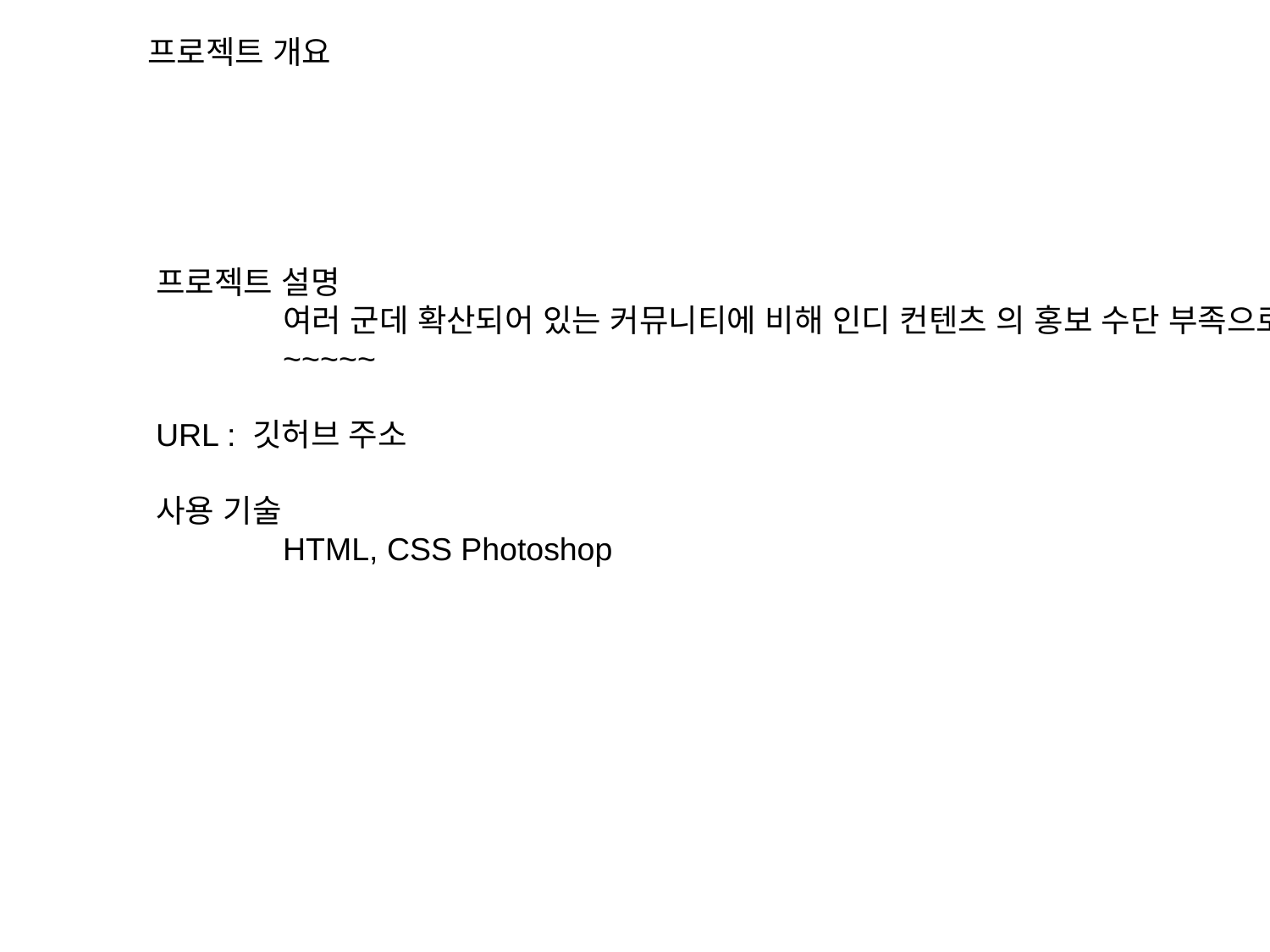

프로젝트 개요
프로젝트 설명
	여러 군데 확산되어 있는 커뮤니티에 비해 인디 컨텐츠 의 홍보 수단 부족으로
	~~~~~

URL : 깃허브 주소

사용 기술
	HTML, CSS Photoshop